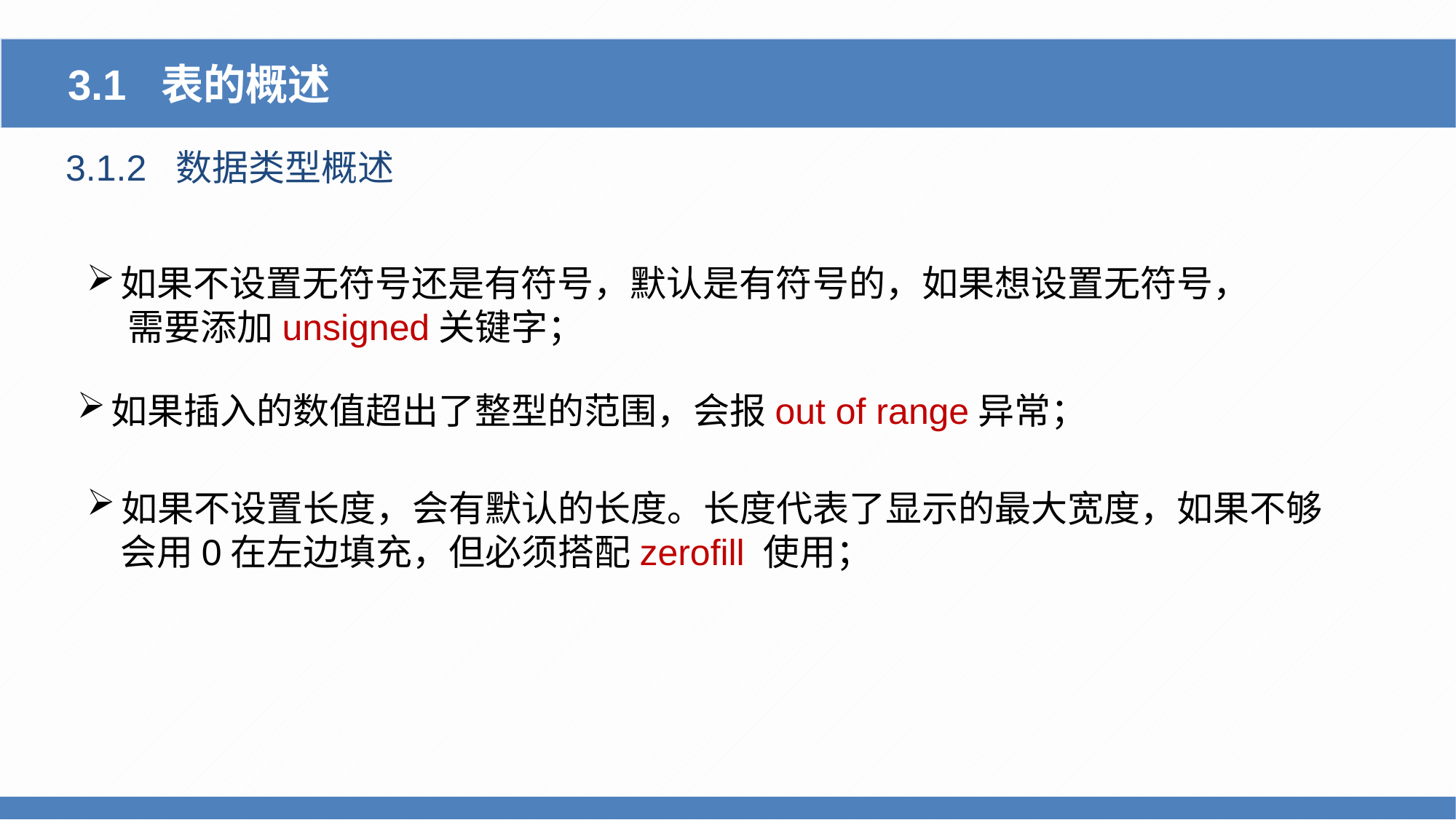

3.1  表的概述
3.1.2  数据类型概述

如果不设置无符号还是有符号，默认是有符号的，如果想设置无符号，
    需要添加unsigned关键字；
如果插入的数值超出了整型的范围，会报out of range异常；
如果不设置长度，会有默认的长度。长度代表了显示的最大宽度，如果不够
   会用0在左边填充，但必须搭配zerofill 使用；